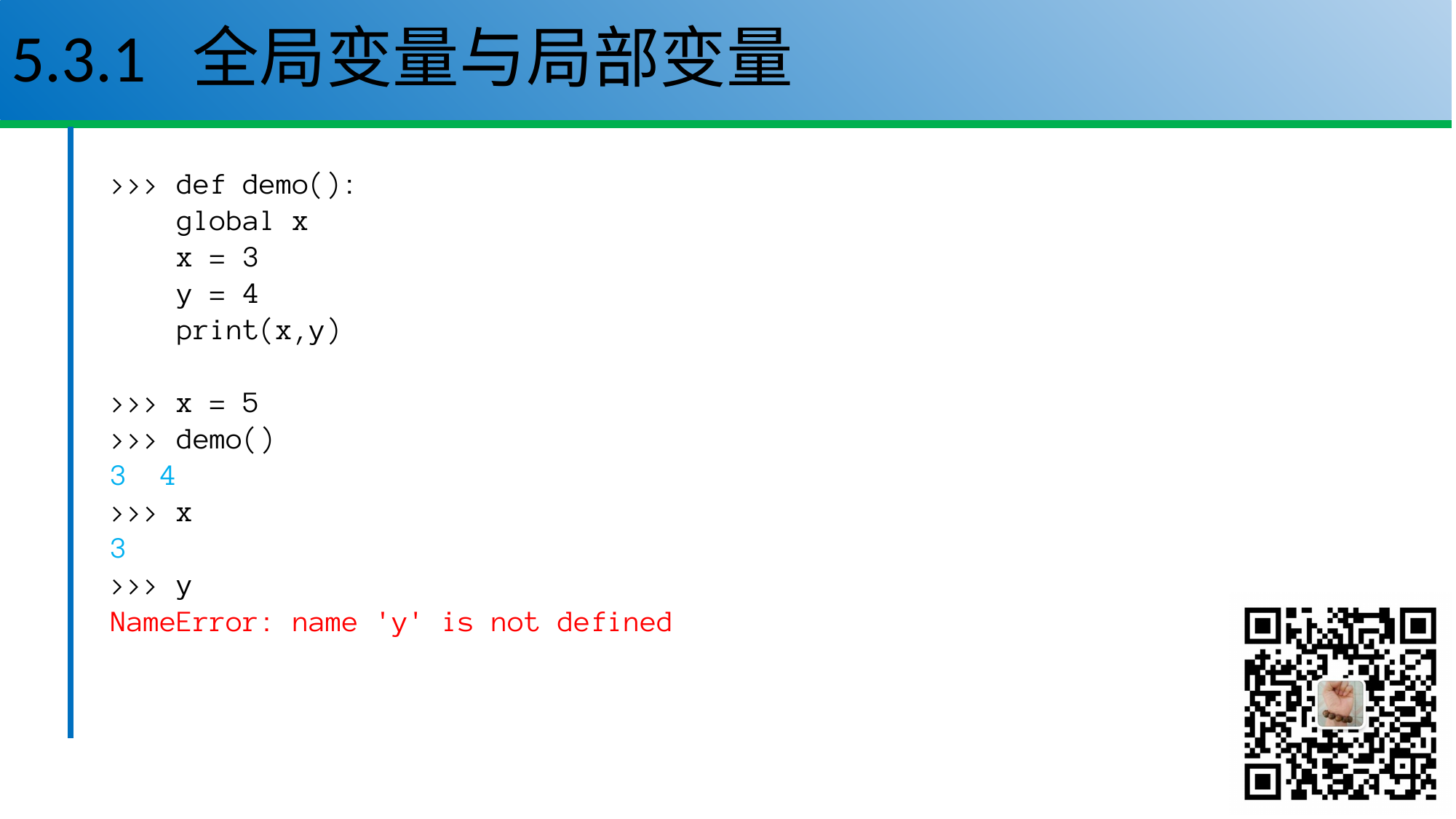

# 5.3.1  全局变量与局部变量
>>> def demo():
    global x
    x = 3
    y = 4
    print(x,y)

>>> x = 5
>>> demo()
3  4
>>> x
3
>>> y
NameError: name 'y' is not defined
51